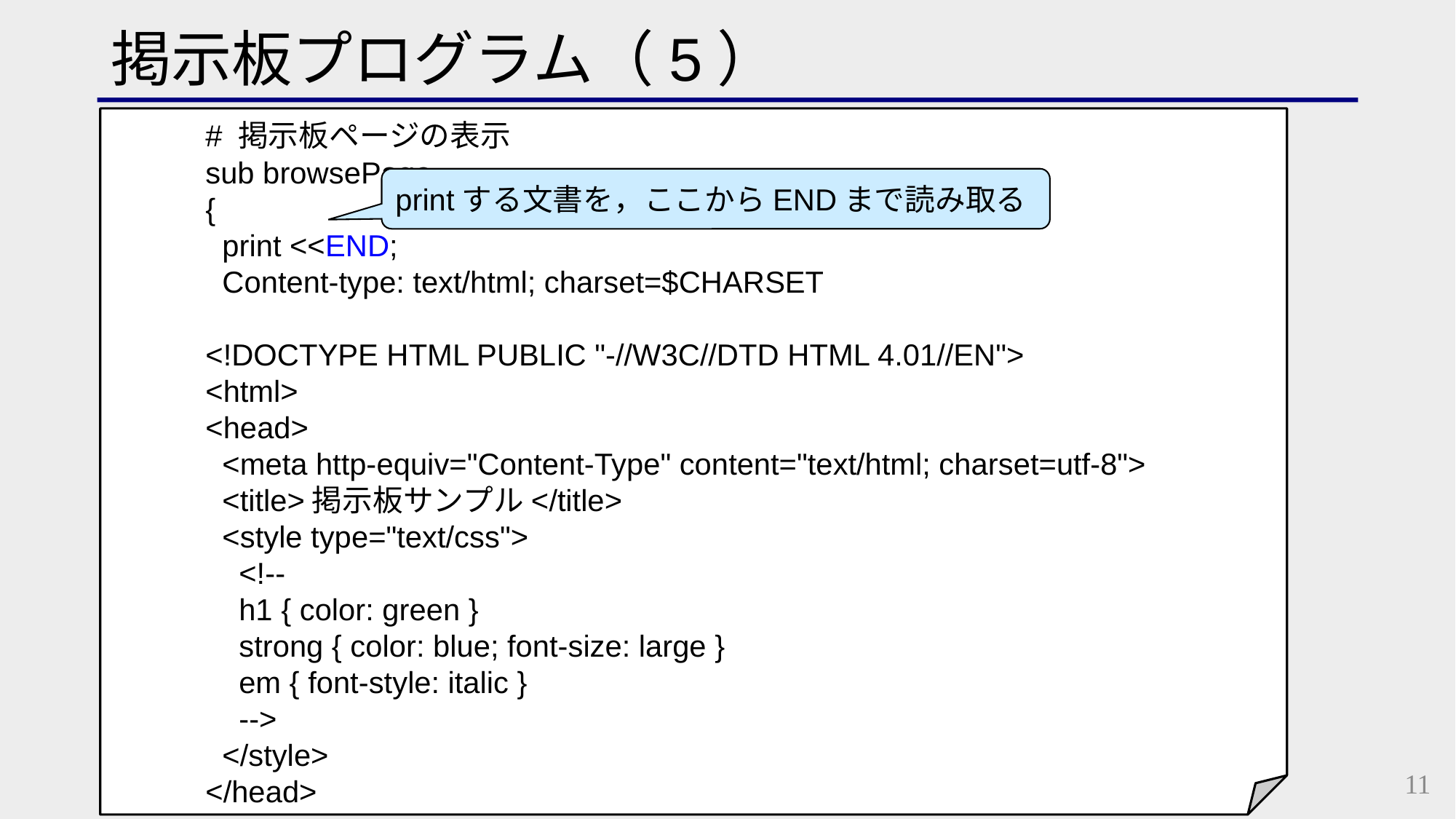

# 掲示板プログラム（5）

# 掲示板ページの表示
sub browsePage
{
  print <<END;
  Content-type: text/html; charset=$CHARSET

<!DOCTYPE HTML PUBLIC "-//W3C//DTD HTML 4.01//EN">
<html>
<head>
  <meta http-equiv="Content-Type" content="text/html; charset=utf-8">
  <title>掲示板サンプル</title>
  <style type="text/css">
    <!--
    h1 { color: green }
    strong { color: blue; font-size: large }
    em { font-style: italic }
    -->
  </style>
</head>
printする文書を，ここからENDまで読み取る
11